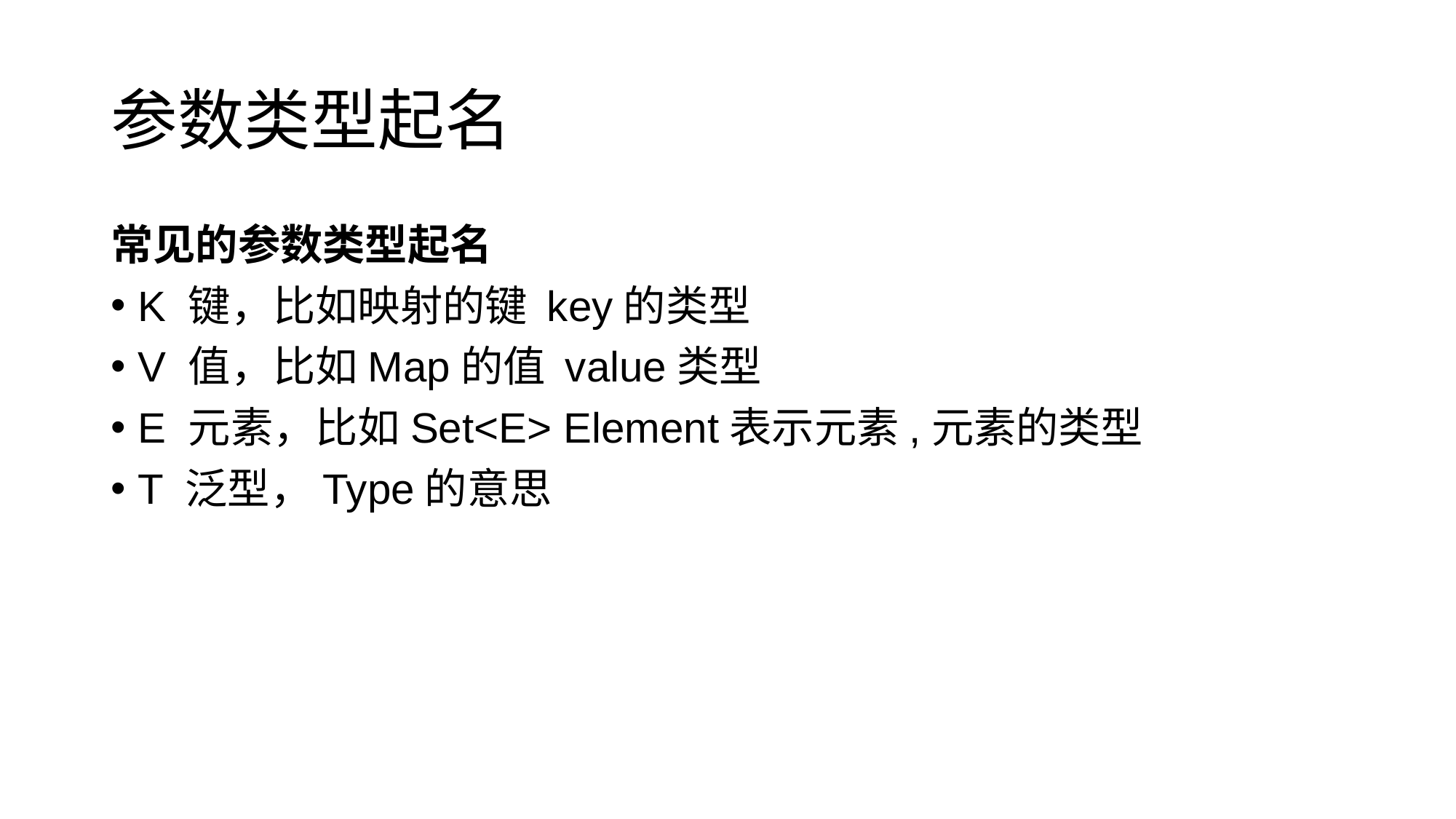

# 参数类型起名
常见的参数类型起名
K 键，比如映射的键 key的类型
V 值，比如Map的值 value类型
E 元素，比如Set<E> Element表示元素,元素的类型
T 泛型，Type的意思